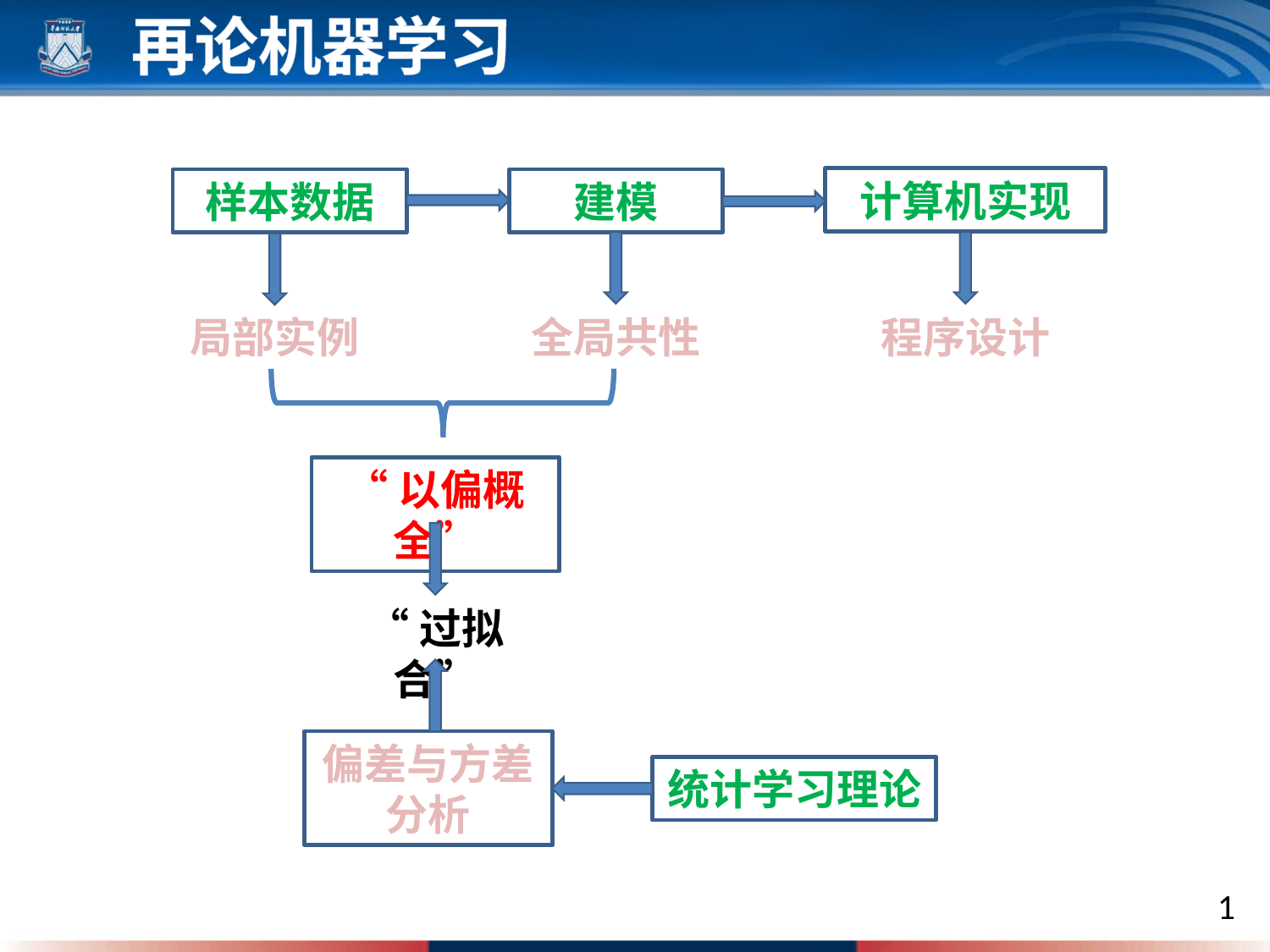

再论机器学习

计算机实现
样本数据
建模

局部实例
全局共性
程序设计
“以偏概全”

“过拟合”

偏差与方差分析

统计学习理论